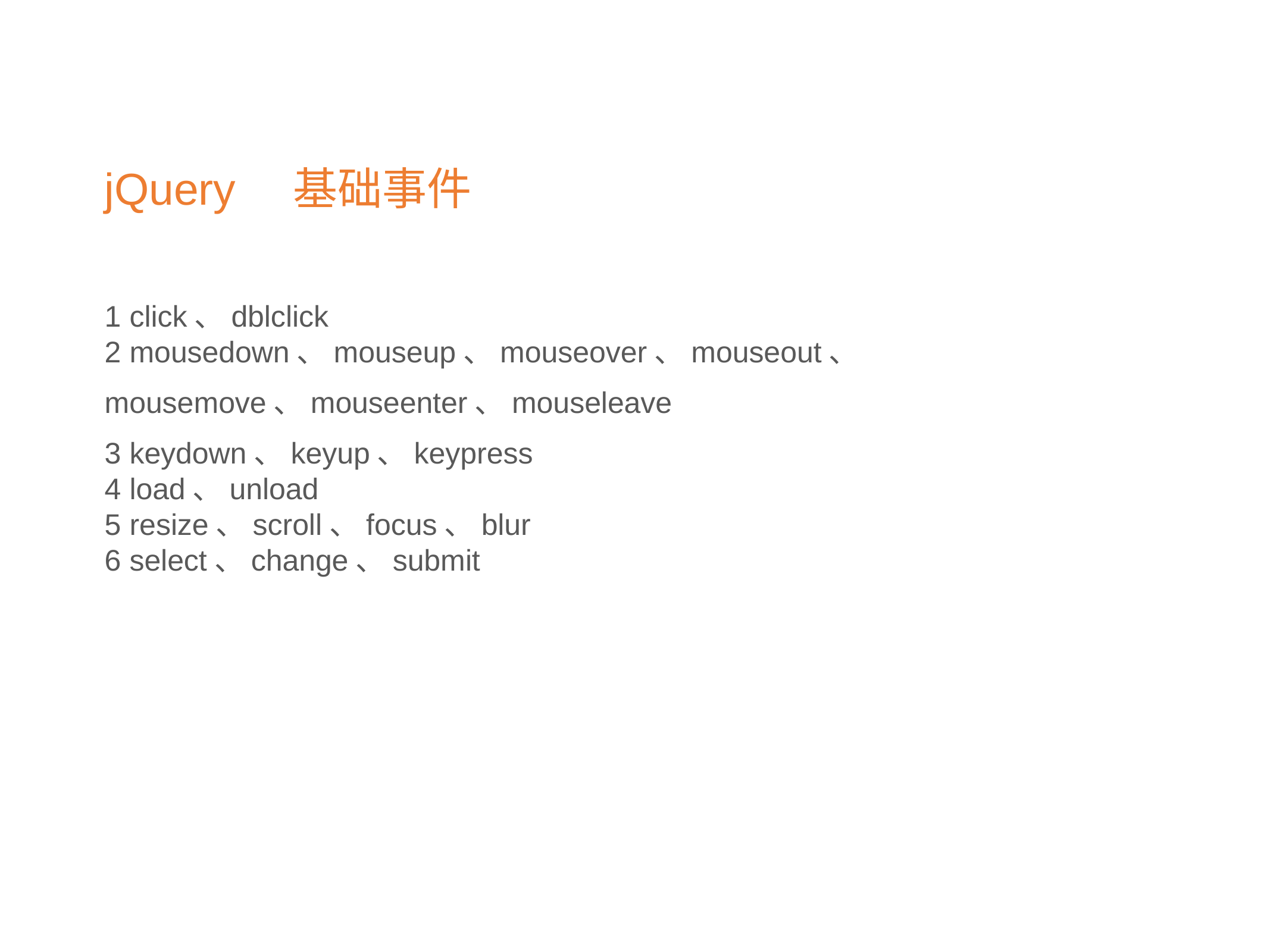

jQuery  基础事件

1 click、dblclick  
2 mousedown、mouseup、mouseover、mouseout、
mousemove、mouseenter、mouseleave 
3 keydown、keyup、keypress  
4 load、unload  
5 resize、scroll、focus、blur  
6 select、change、submit 